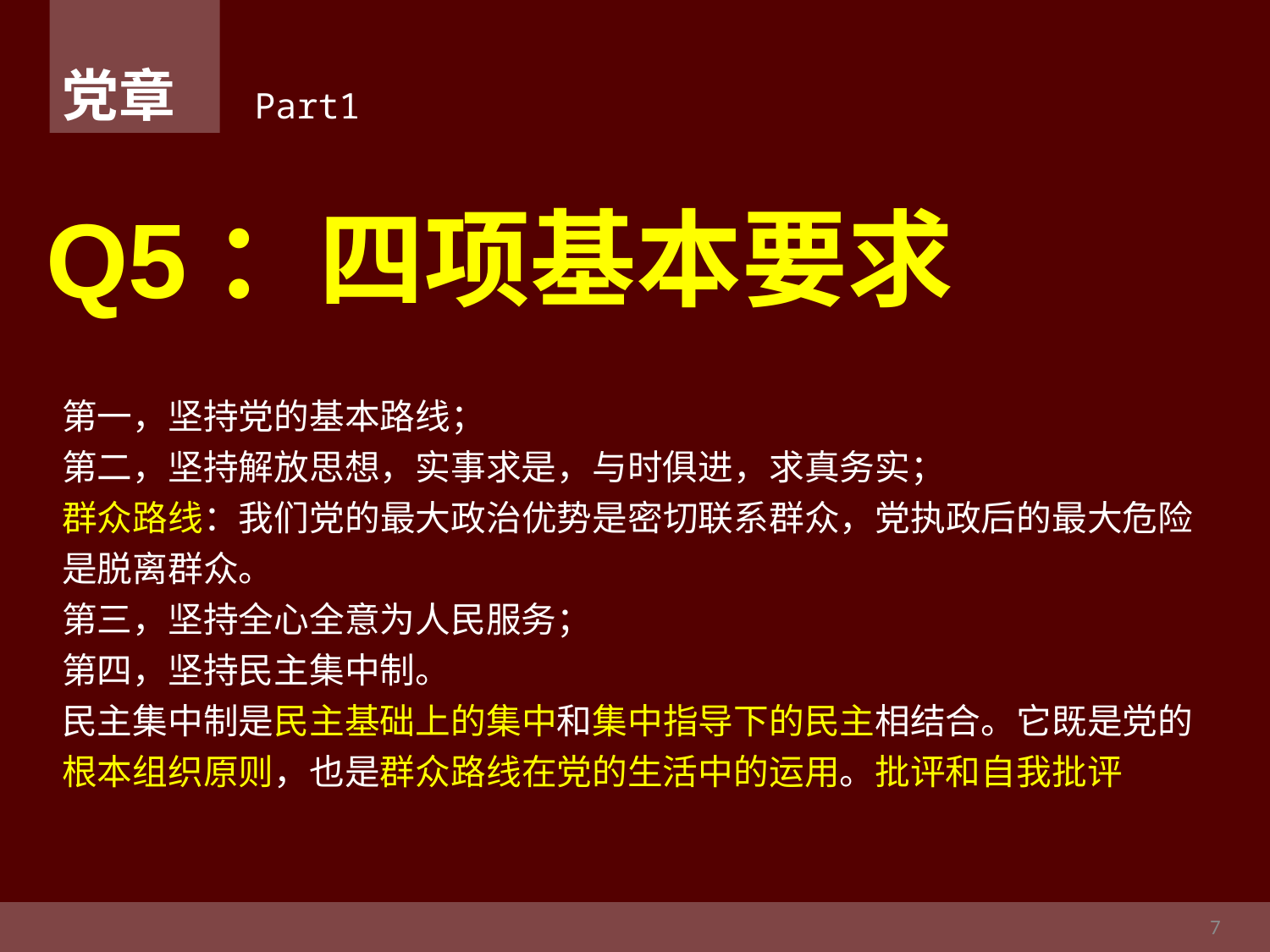

党章
Part1
Q5：四项基本要求
第一，坚持党的基本路线；
第二，坚持解放思想，实事求是，与时俱进，求真务实；
群众路线：我们党的最大政治优势是密切联系群众，党执政后的最大危险是脱离群众。
第三，坚持全心全意为人民服务；
第四，坚持民主集中制。
民主集中制是民主基础上的集中和集中指导下的民主相结合。它既是党的根本组织原则，也是群众路线在党的生活中的运用。批评和自我批评
7